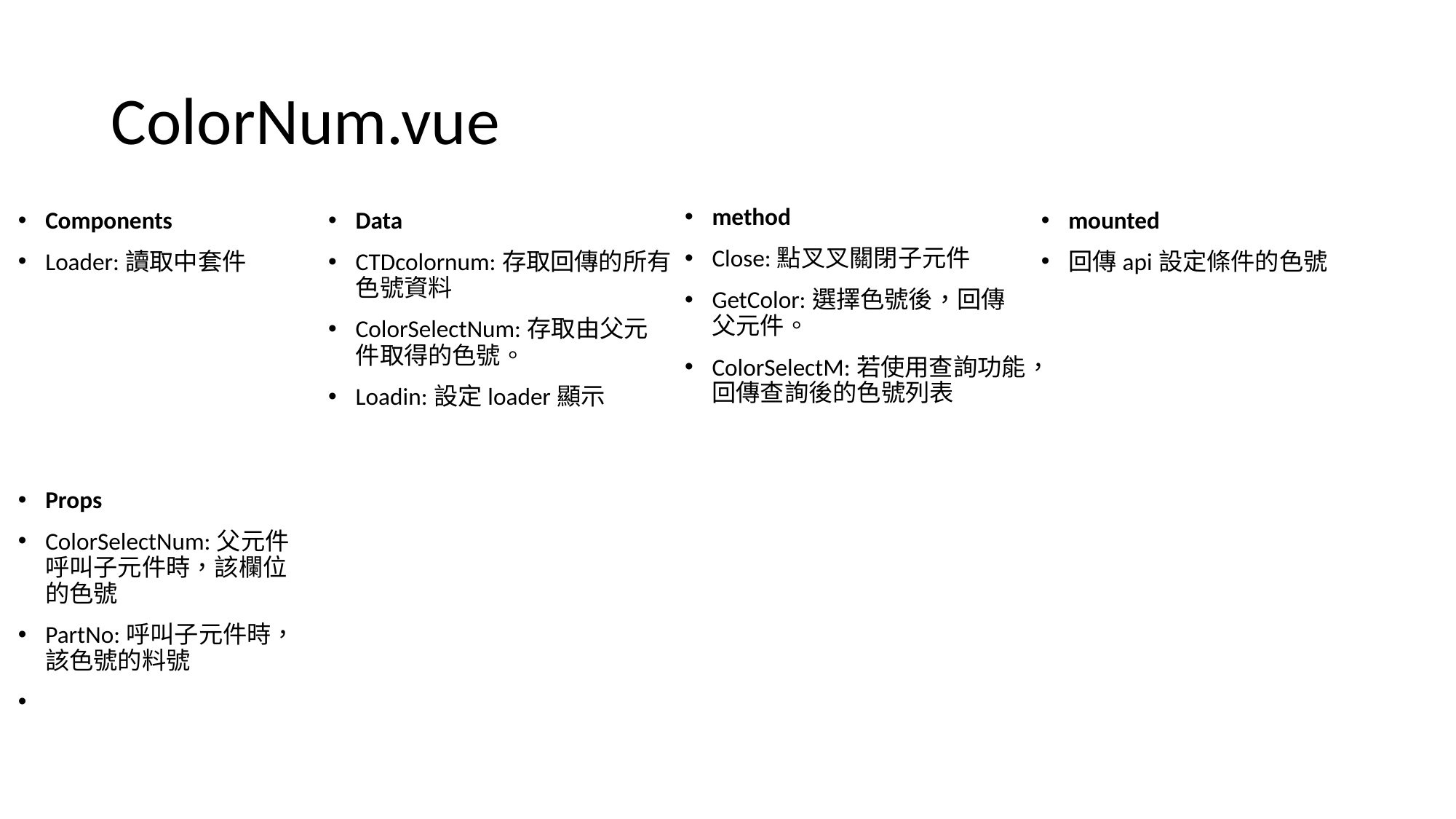

# ColorNum.vue
method
Close:點叉叉關閉子元件
GetColor:選擇色號後，回傳父元件。
ColorSelectM:若使用查詢功能，回傳查詢後的色號列表

Components
Loader:讀取中套件

mounted
回傳api設定條件的色號

Data
CTDcolornum:存取回傳的所有色號資料
ColorSelectNum:存取由父元件取得的色號。
Loadin:設定loader顯示

Props
ColorSelectNum:父元件呼叫子元件時，該欄位的色號
PartNo:呼叫子元件時，該色號的料號